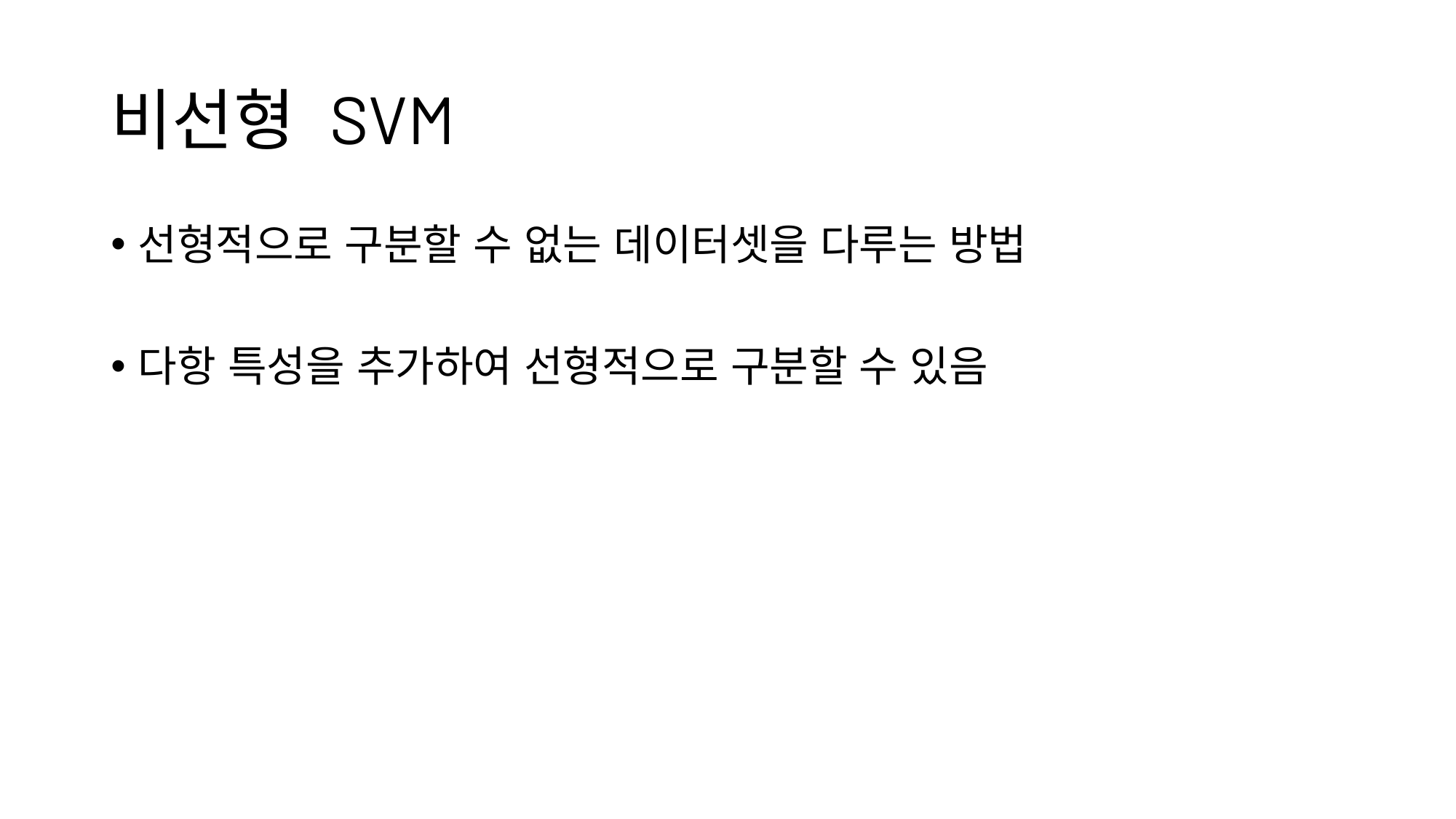

# 비선형 SVM
선형적으로 구분할 수 없는 데이터셋을 다루는 방법

다항 특성을 추가하여 선형적으로 구분할 수 있음